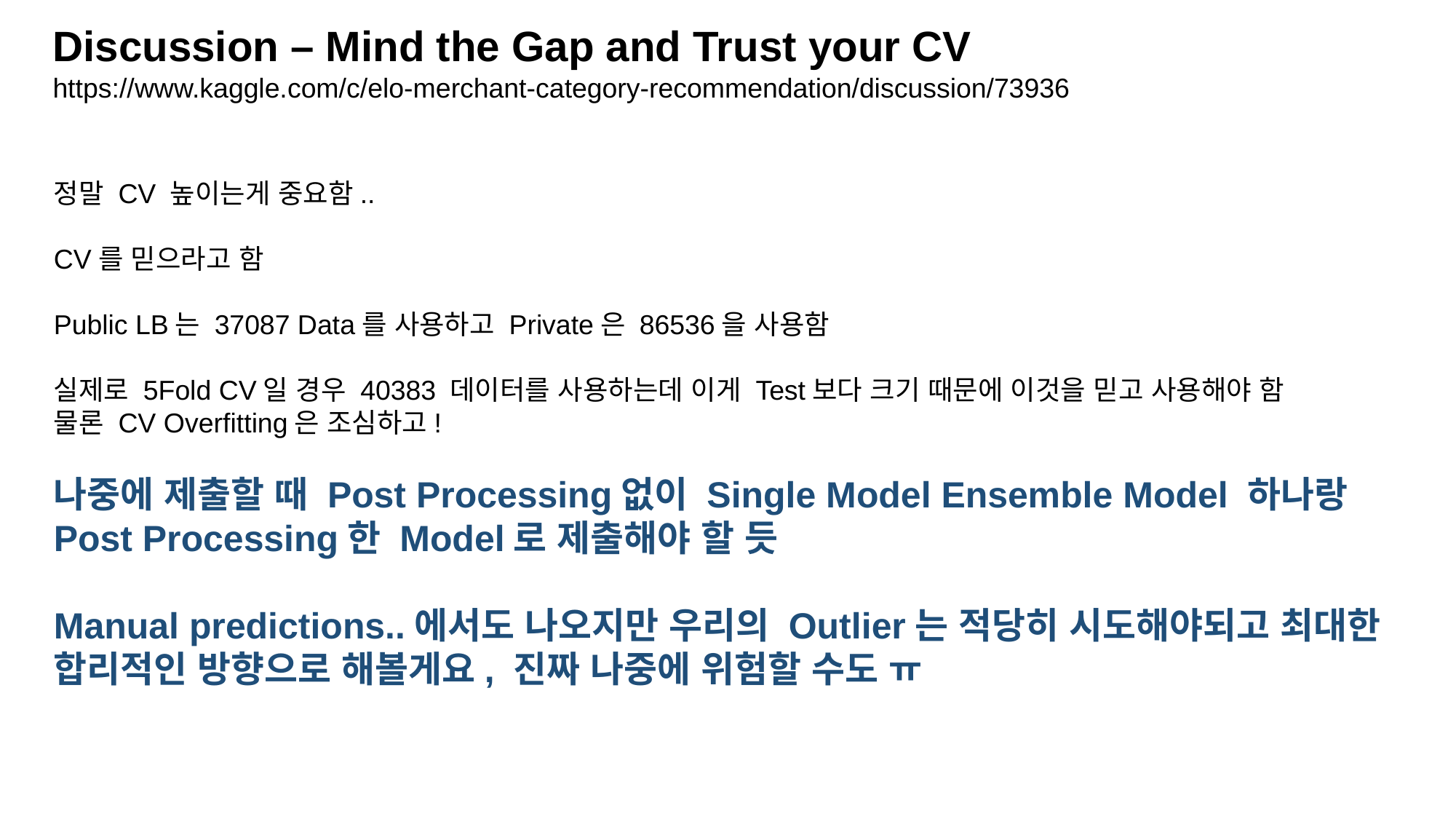

Discussion – Mind the Gap and Trust your CV
https://www.kaggle.com/c/elo-merchant-category-recommendation/discussion/73936
정말 CV 높이는게 중요함..

CV를 믿으라고 함

Public LB는 37087 Data를 사용하고 Private은 86536을 사용함

실제로 5Fold CV일 경우 40383 데이터를 사용하는데 이게 Test보다 크기 때문에 이것을 믿고 사용해야 함
물론 CV Overfitting은 조심하고!

나중에 제출할 때 Post Processing없이 Single Model Ensemble Model 하나랑
Post Processing한 Model로 제출해야 할 듯

Manual predictions..에서도 나오지만 우리의 Outlier는 적당히 시도해야되고 최대한 합리적인 방향으로 해볼게요, 진짜 나중에 위험할 수도 ㅠ